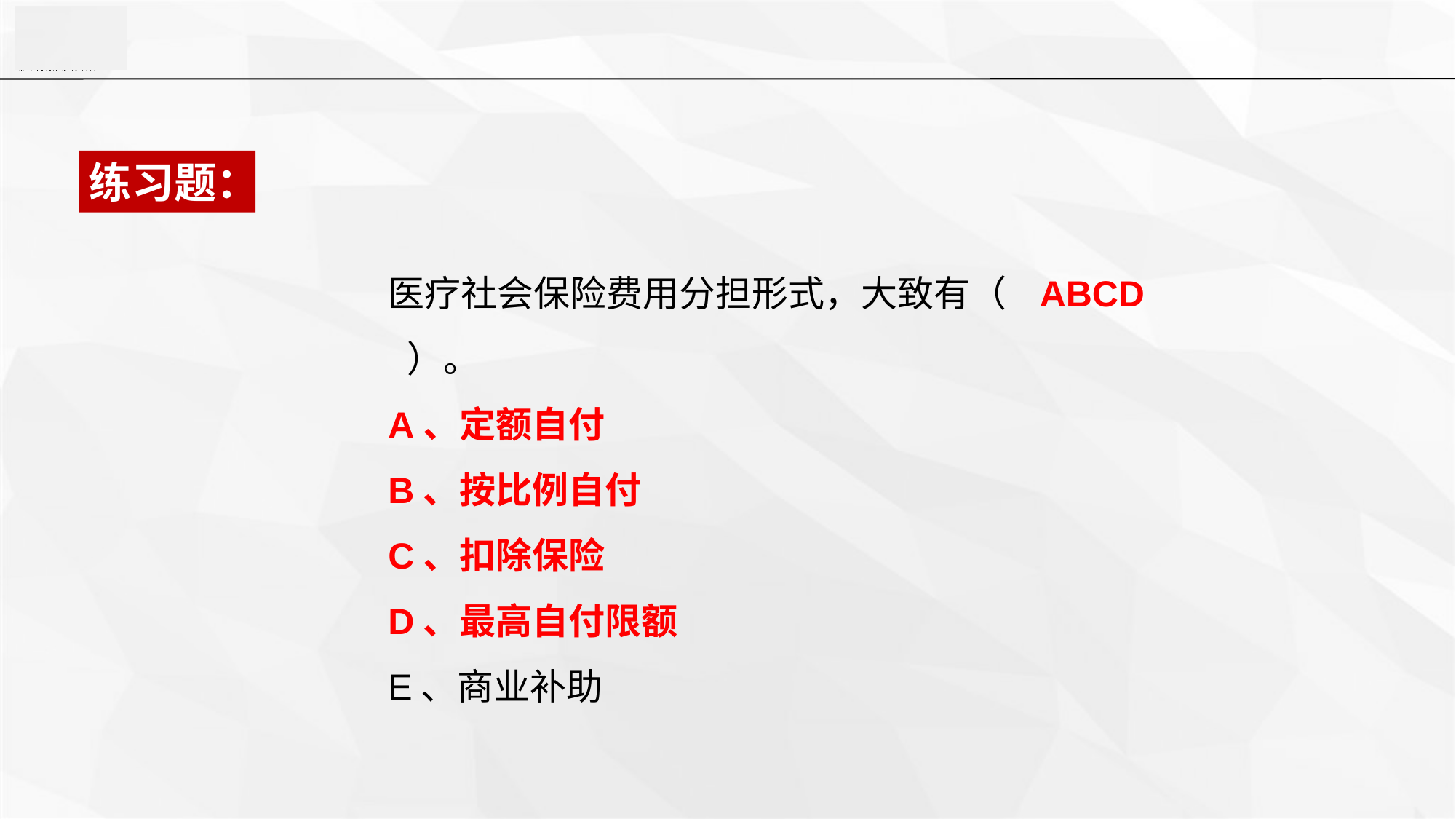

练习题：
医疗社会保险费用分担形式，大致有（   ABCD  ）。
A、定额自付
B、按比例自付
C、扣除保险
D、最高自付限额
E、商业补助